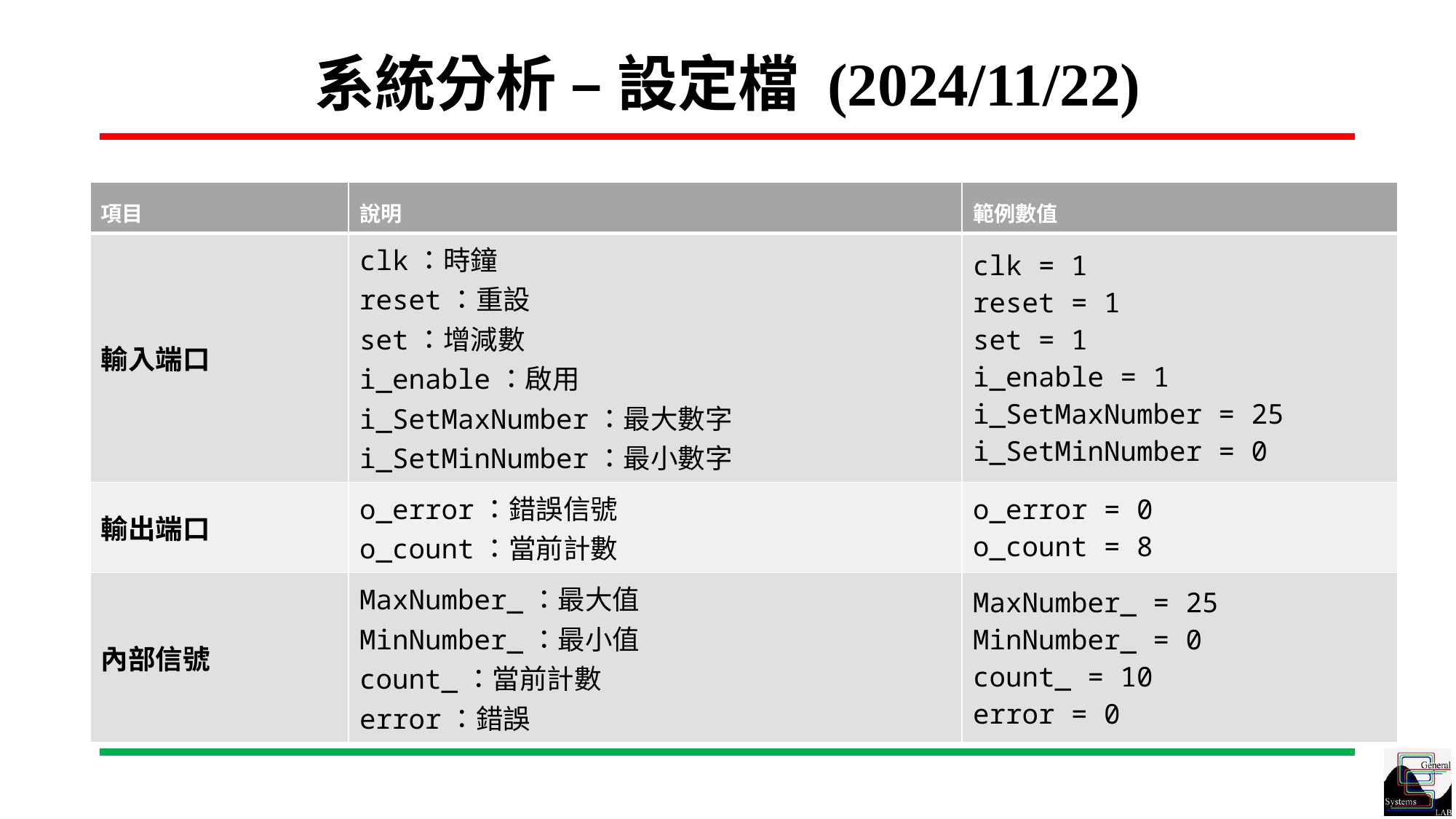

# 系統分析 – 設定檔 (2024/11/22)
| 項目 | 說明 | 範例數值 |
| --- | --- | --- |
| 輸入端口 | clk：時鐘 reset：重設 set：增減數 i\_enable：啟用 i\_SetMaxNumber：最大數字 i\_SetMinNumber：最小數字 | clk = 1 reset = 1 set = 1 i\_enable = 1 i\_SetMaxNumber = 25 i\_SetMinNumber = 0 |
| 輸出端口 | o\_error：錯誤信號 o\_count：當前計數 | o\_error = 0 o\_count = 8 |
| 內部信號 | MaxNumber\_：最大值 MinNumber\_：最小值 count\_：當前計數 error：錯誤 | MaxNumber\_ = 25 MinNumber\_ = 0 count\_ = 10 error = 0 |